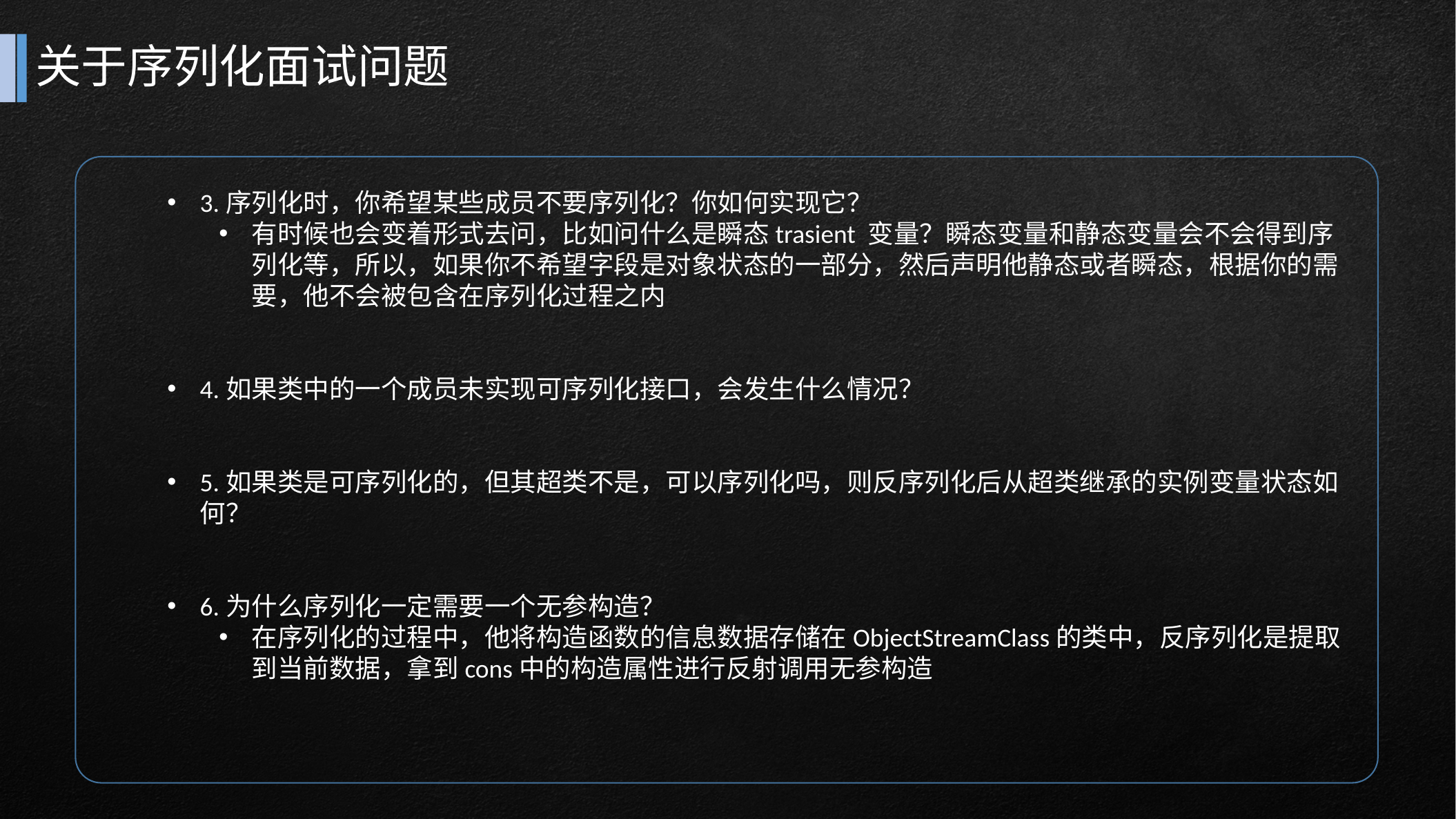

# 关于序列化面试问题

3.序列化时，你希望某些成员不要序列化？你如何实现它？
有时候也会变着形式去问，比如问什么是瞬态trasient 变量？瞬态变量和静态变量会不会得到序列化等，所以，如果你不希望字段是对象状态的一部分，然后声明他静态或者瞬态，根据你的需要，他不会被包含在序列化过程之内

4.如果类中的一个成员未实现可序列化接口，会发生什么情况？

5.如果类是可序列化的，但其超类不是，可以序列化吗，则反序列化后从超类继承的实例变量状态如何？

6.为什么序列化一定需要一个无参构造？
在序列化的过程中，他将构造函数的信息数据存储在ObjectStreamClass的类中，反序列化是提取到当前数据，拿到cons中的构造属性进行反射调用无参构造